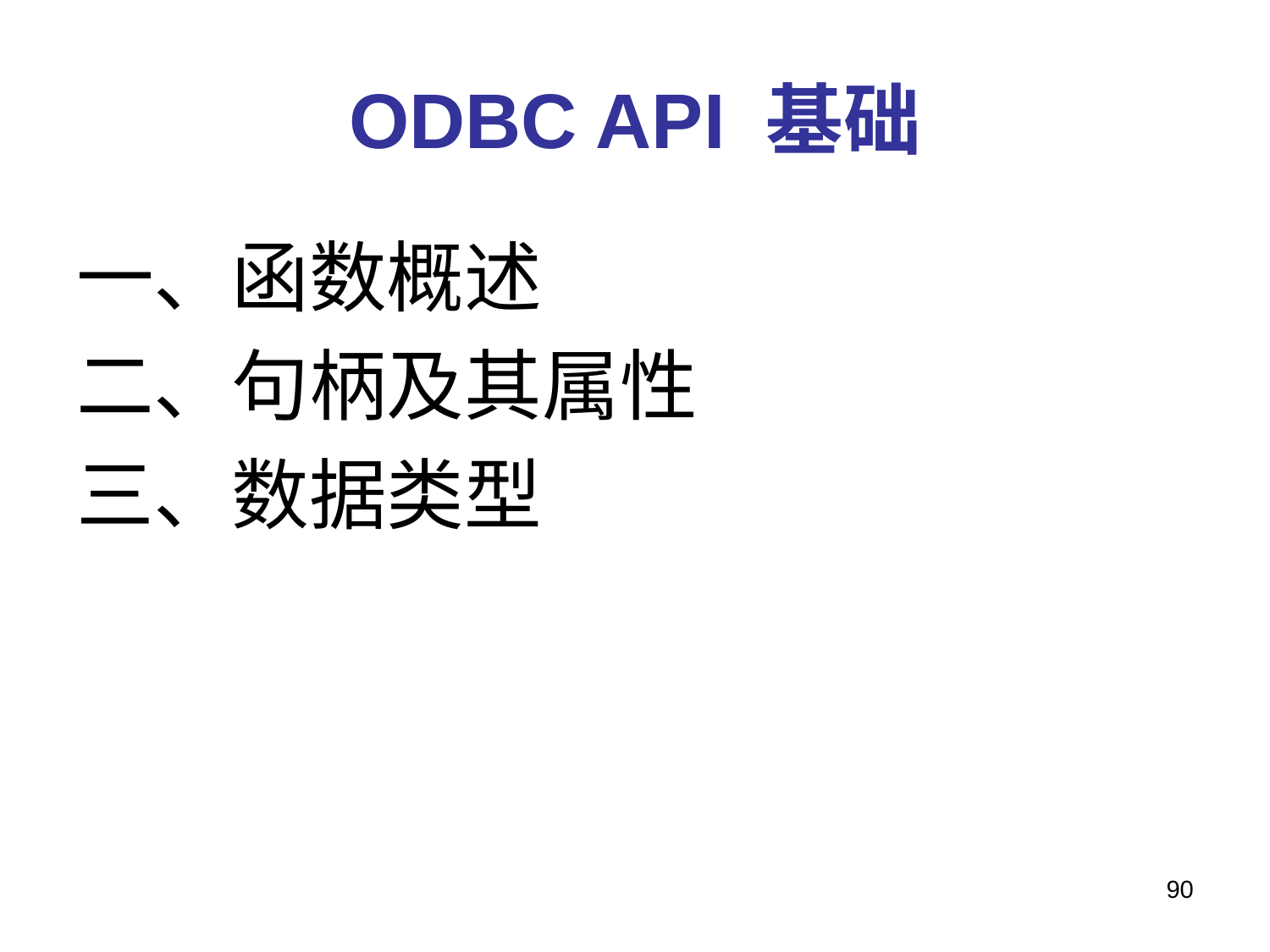

# ODBC API 基础
一、函数概述
二、句柄及其属性
三、数据类型

90